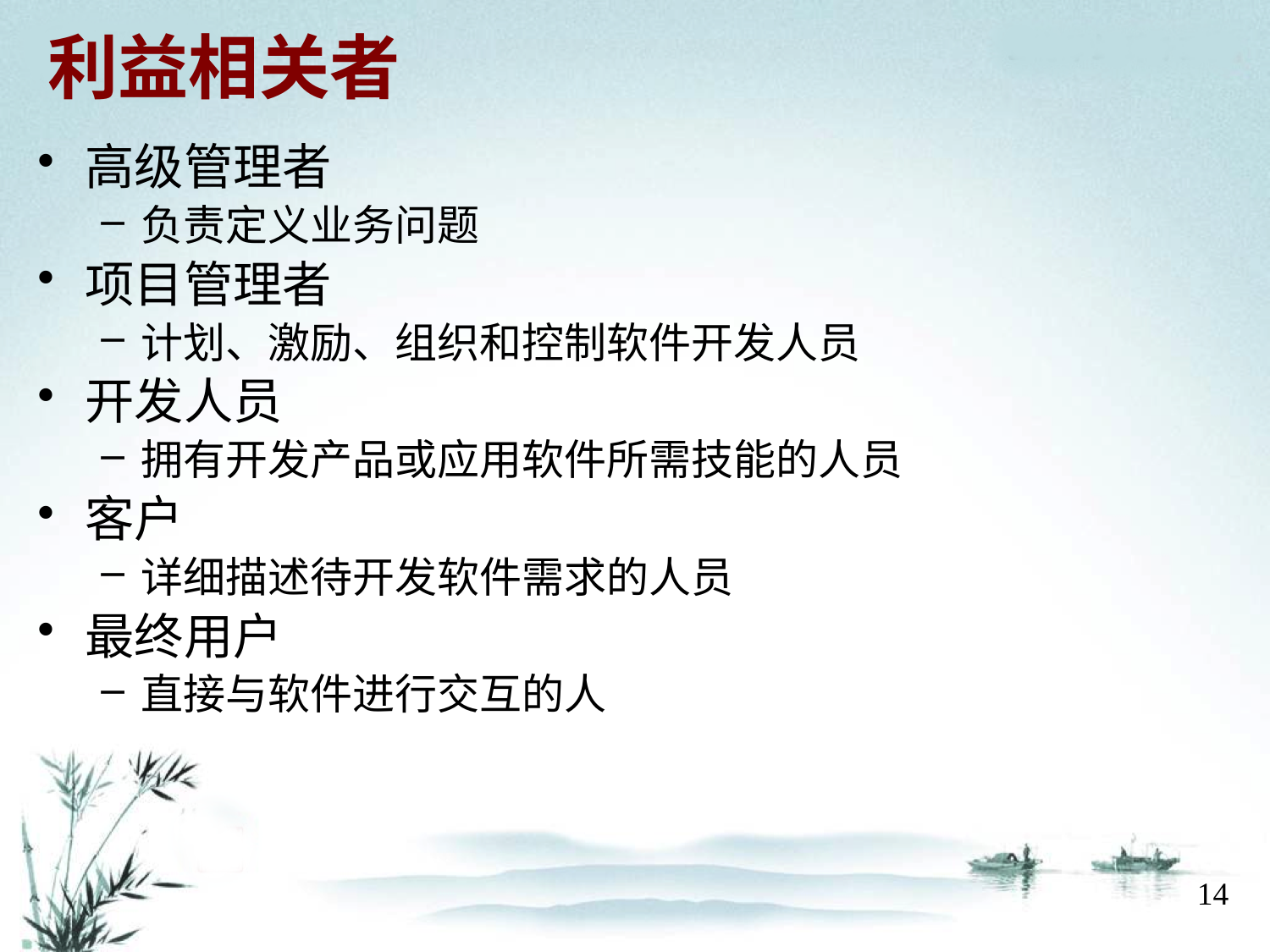

# 利益相关者
高级管理者
负责定义业务问题
项目管理者
计划、激励、组织和控制软件开发人员
开发人员
拥有开发产品或应用软件所需技能的人员
客户
详细描述待开发软件需求的人员
最终用户
直接与软件进行交互的人
14